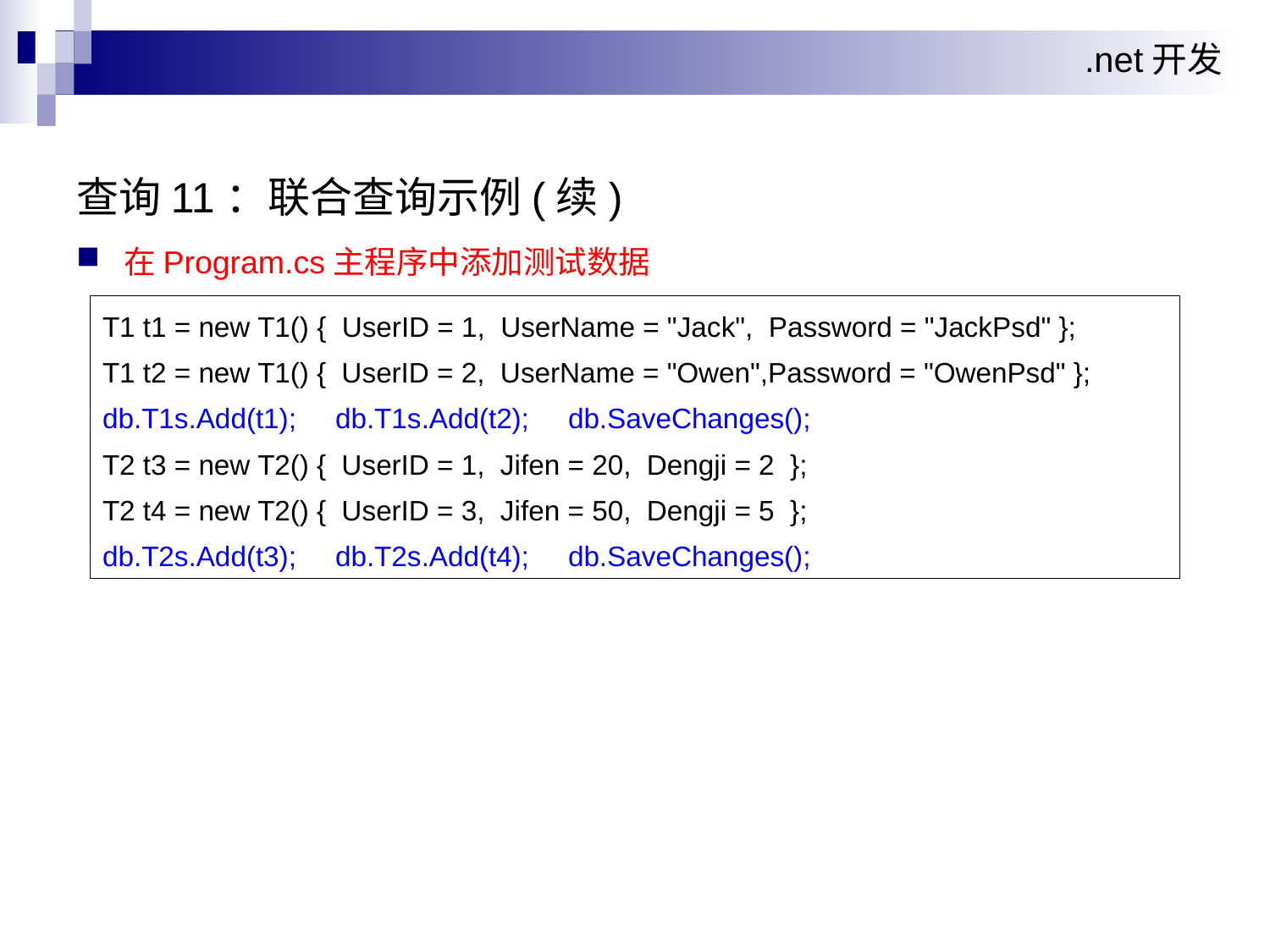

查询11：联合查询示例(续)
在Program.cs主程序中添加测试数据
T1 t1 = new T1() {  UserID = 1,  UserName = "Jack",  Password = "JackPsd" };
T1 t2 = new T1() {  UserID = 2,  UserName = "Owen",Password = "OwenPsd" };
db.T1s.Add(t1);     db.T1s.Add(t2);     db.SaveChanges();
T2 t3 = new T2() {  UserID = 1,  Jifen = 20,  Dengji = 2  };
T2 t4 = new T2() {  UserID = 3,  Jifen = 50,  Dengji = 5  };
db.T2s.Add(t3);     db.T2s.Add(t4);     db.SaveChanges();